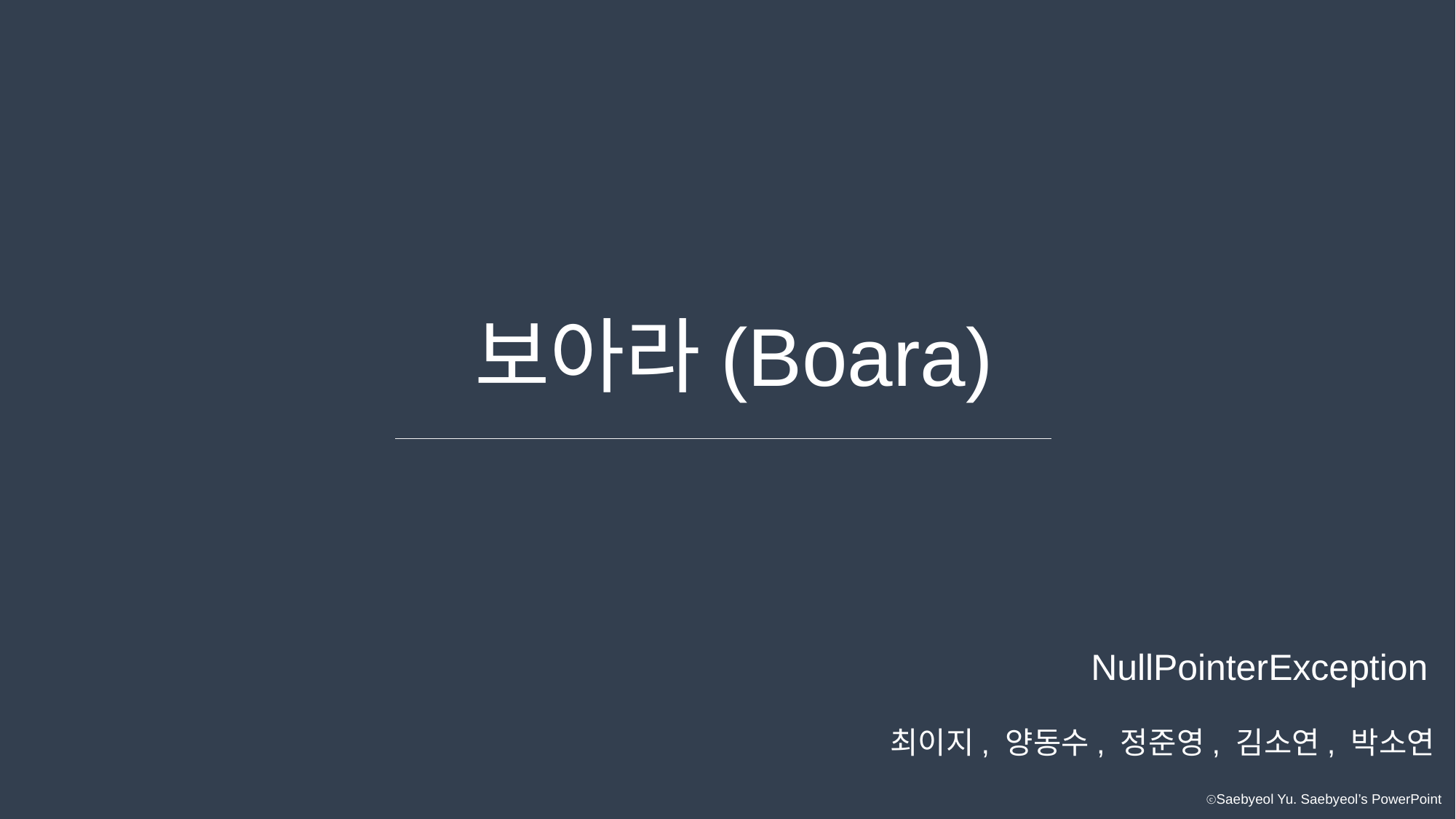

보아라(Boara)
NullPointerException
최이지, 양동수, 정준영, 김소연, 박소연